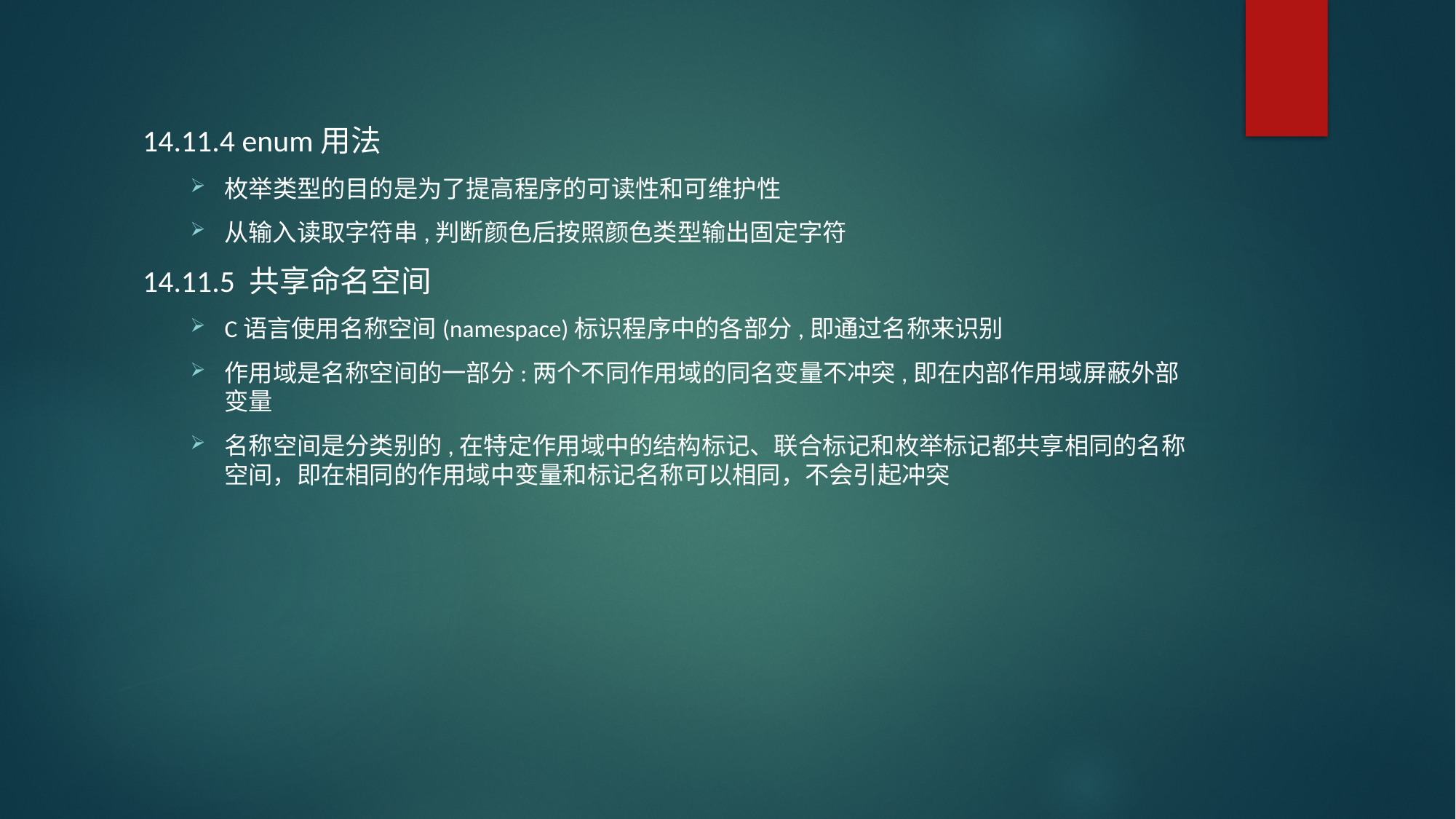

14.11.4 enum用法
枚举类型的目的是为了提高程序的可读性和可维护性
从输入读取字符串,判断颜色后按照颜色类型输出固定字符
14.11.5 共享命名空间
C语言使用名称空间(namespace)标识程序中的各部分,即通过名称来识别
作用域是名称空间的一部分:两个不同作用域的同名变量不冲突,即在内部作用域屏蔽外部变量
名称空间是分类别的,在特定作用域中的结构标记、联合标记和枚举标记都共享相同的名称空间，即在相同的作用域中变量和标记名称可以相同，不会引起冲突